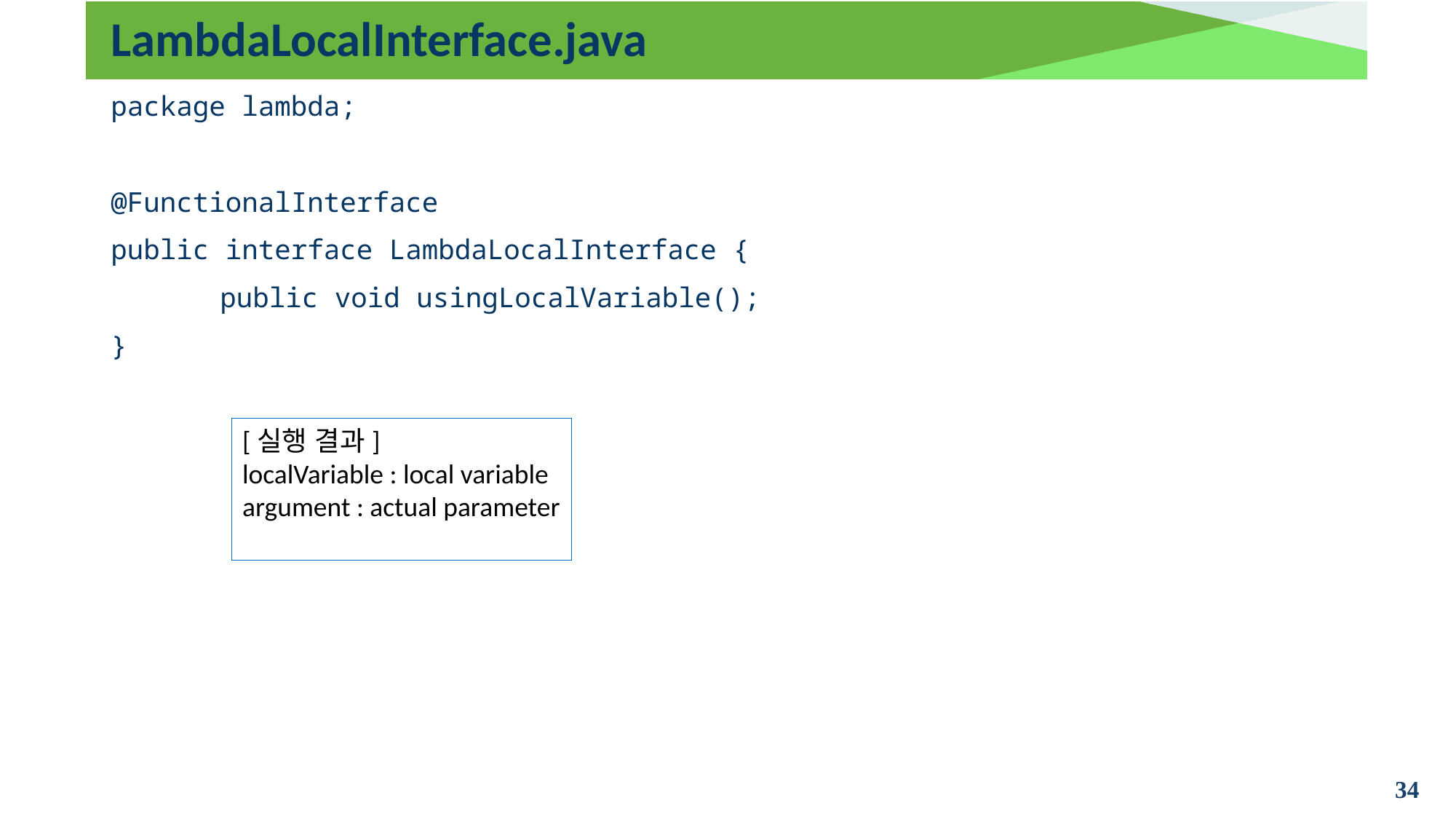

# LambdaLocalInterface.java
package lambda;

@FunctionalInterface
public interface LambdaLocalInterface {
	public void usingLocalVariable();
}

[실행 결과]
localVariable : local variable
argument : actual parameter

34